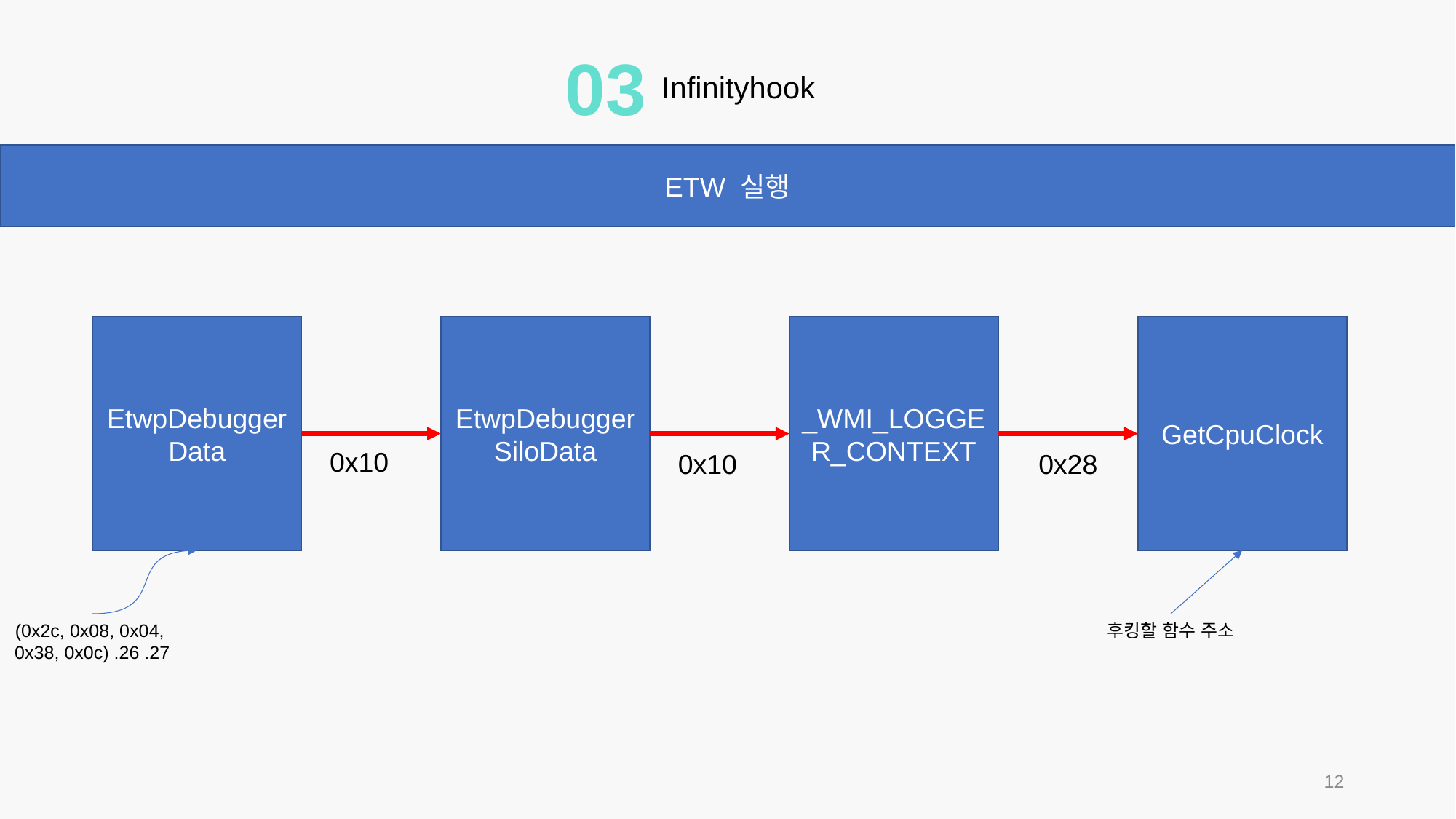

03
Infinityhook
ETW 실행
EtwpDebuggerData
EtwpDebuggerSiloData
_WMI_LOGGER_CONTEXT
GetCpuClock
0x10
0x10
0x28
(0x2c, 0x08, 0x04,
0x38, 0x0c) .26 .27
후킹할 함수 주소
12